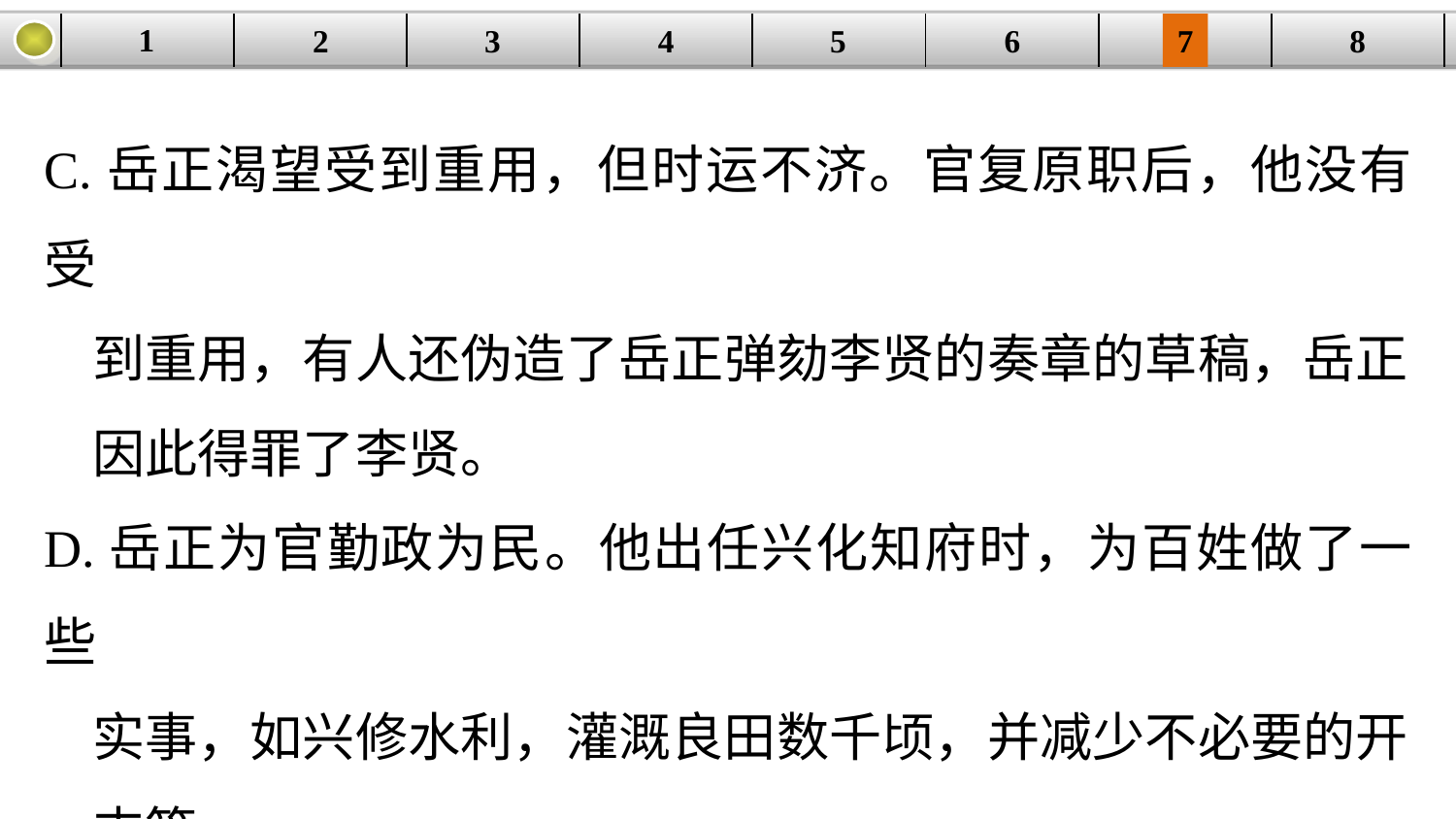

1
3
4
5
6
8
2
|  |  |  |  |  |  |  |  |
| --- | --- | --- | --- | --- | --- | --- | --- |
7

C.岳正渴望受到重用，但时运不济。官复原职后，他没有受
   到重用，有人还伪造了岳正弹劾李贤的奏章的草稿，岳正
   因此得罪了李贤。
D.岳正为官勤政为民。他出任兴化知府时，为百姓做了一些
   实事，如兴修水利，灌溉良田数千顷，并减少不必要的开
   支等。